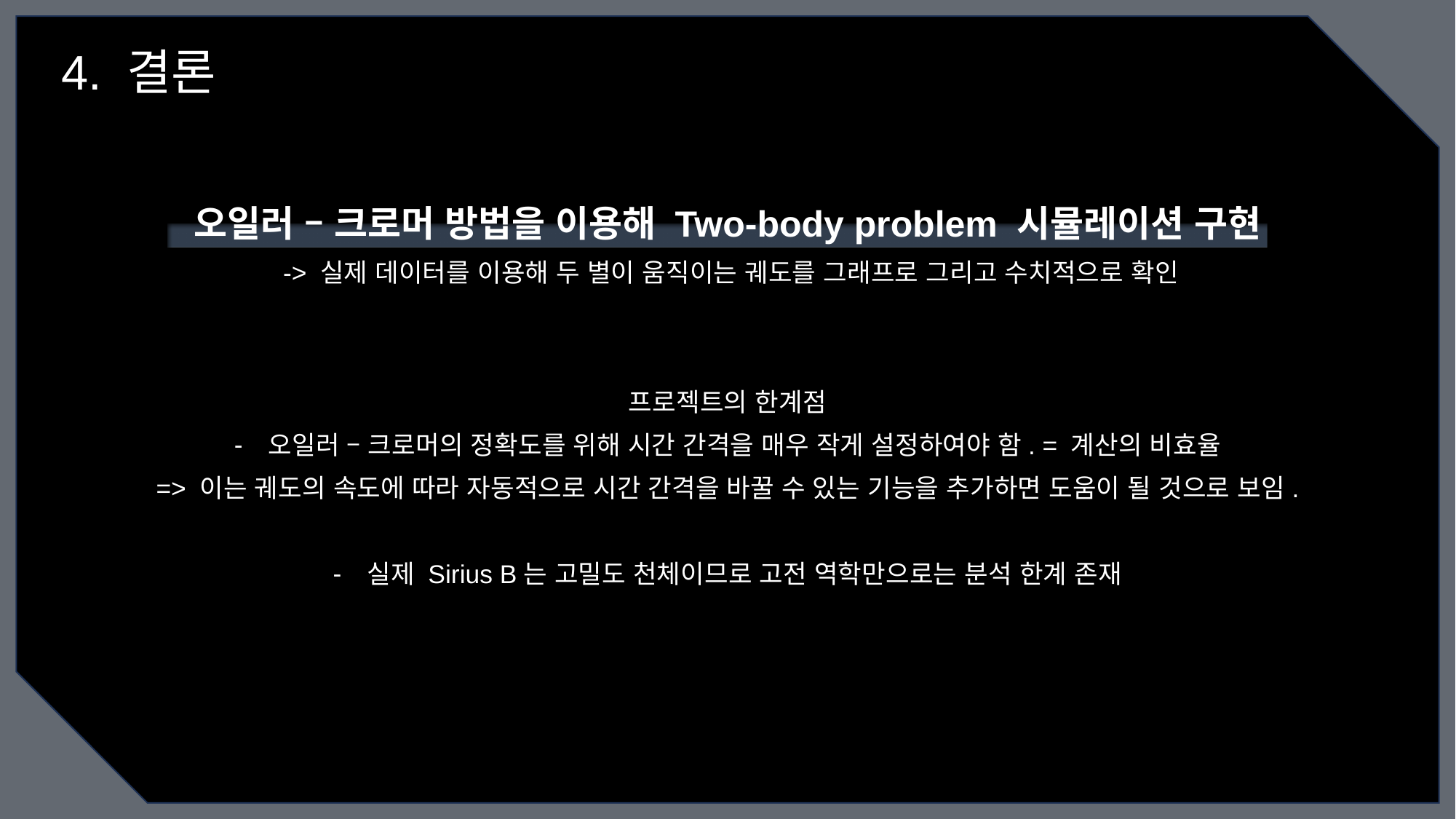

4. 결론
오일러 – 크로머 방법을 이용해 Two-body problem 시뮬레이션 구현
 -> 실제 데이터를 이용해 두 별이 움직이는 궤도를 그래프로 그리고 수치적으로 확인

프로젝트의 한계점
오일러 – 크로머의 정확도를 위해 시간 간격을 매우 작게 설정하여야 함. = 계산의 비효율
=> 이는 궤도의 속도에 따라 자동적으로 시간 간격을 바꿀 수 있는 기능을 추가하면 도움이 될 것으로 보임.

실제 Sirius B는 고밀도 천체이므로 고전 역학만으로는 분석 한계 존재